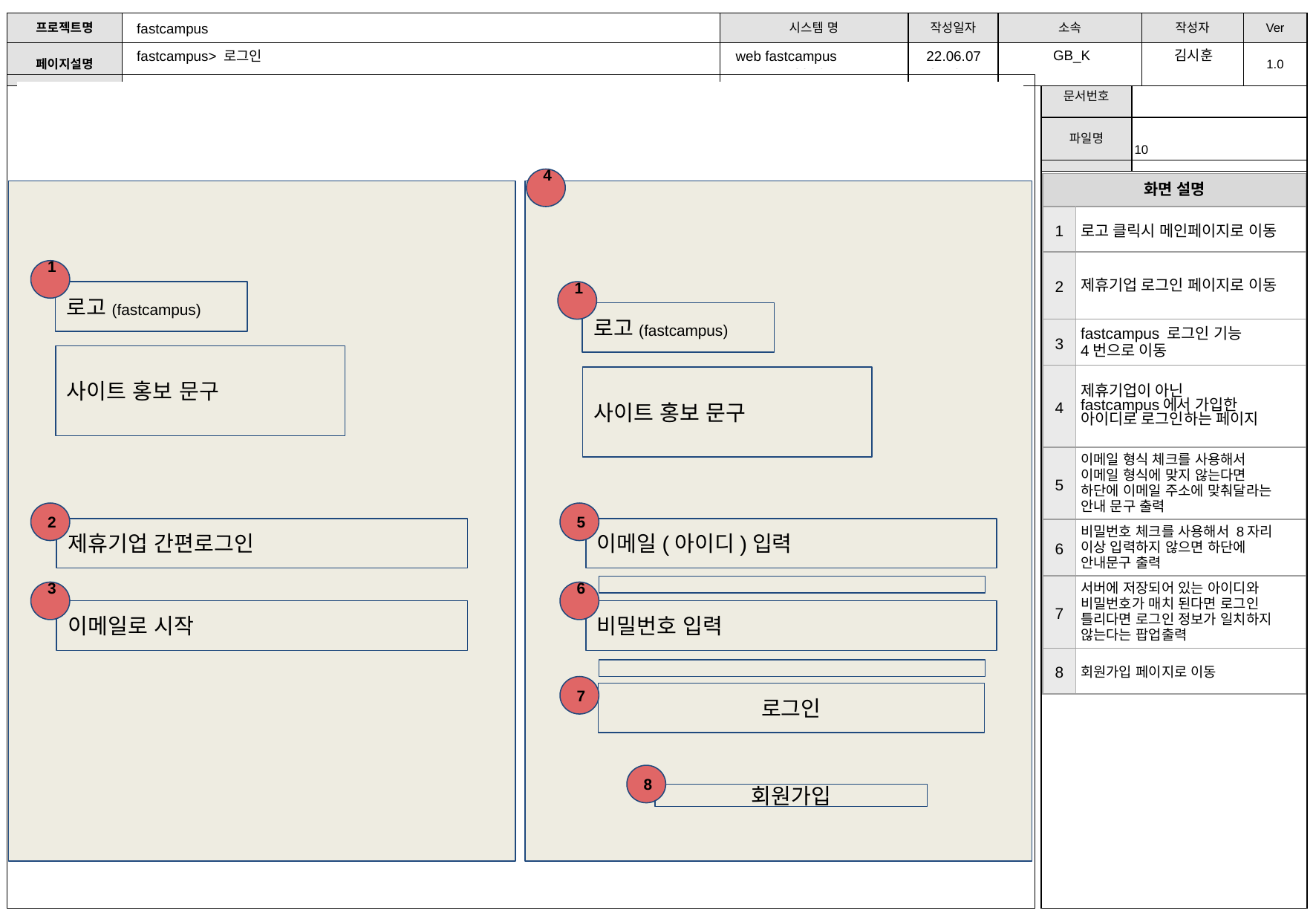

fastcampus
인프런 > 로그인
표지
GB_K
김시훈
fastcampus> 로그인
web fastcampus
22.06.07

4
| 화면 설명 |  |
| --- | --- |
| 1 | 로고 클릭시 메인페이지로 이동 |
| 2 | 제휴기업 로그인 페이지로 이동 |
| 3 | fastcampus 로그인 기능 4번으로 이동 |
| 4 | 제휴기업이 아닌 fastcampus에서 가입한 아이디로 로그인하는 페이지 |
| 5 | 이메일 형식 체크를 사용해서 이메일 형식에 맞지 않는다면 하단에 이메일 주소에 맞춰달라는 안내 문구 출력 |
| 6 | 비밀번호 체크를 사용해서 8자리 이상 입력하지 않으면 하단에 안내문구 출력 |
| 7 | 서버에 저장되어 있는 아이디와 비밀번호가 매치 된다면 로그인 틀리다면 로그인 정보가 일치하지 않는다는 팝업출력 |
| 8 | 회원가입 페이지로 이동 |

1
로고(fastcampus)
1
로고(fastcampus)
사이트 홍보 문구
사이트 홍보 문구
2
5
제휴기업 간편로그인
이메일(아이디)입력

3
6
이메일로 시작
비밀번호 입력

7
로그인
8
회원가입
* 본 문서는 UI 화면의 개발의 방향성을 제시하는 것으로 실제 개발 제품과 다를 수 있습니다.